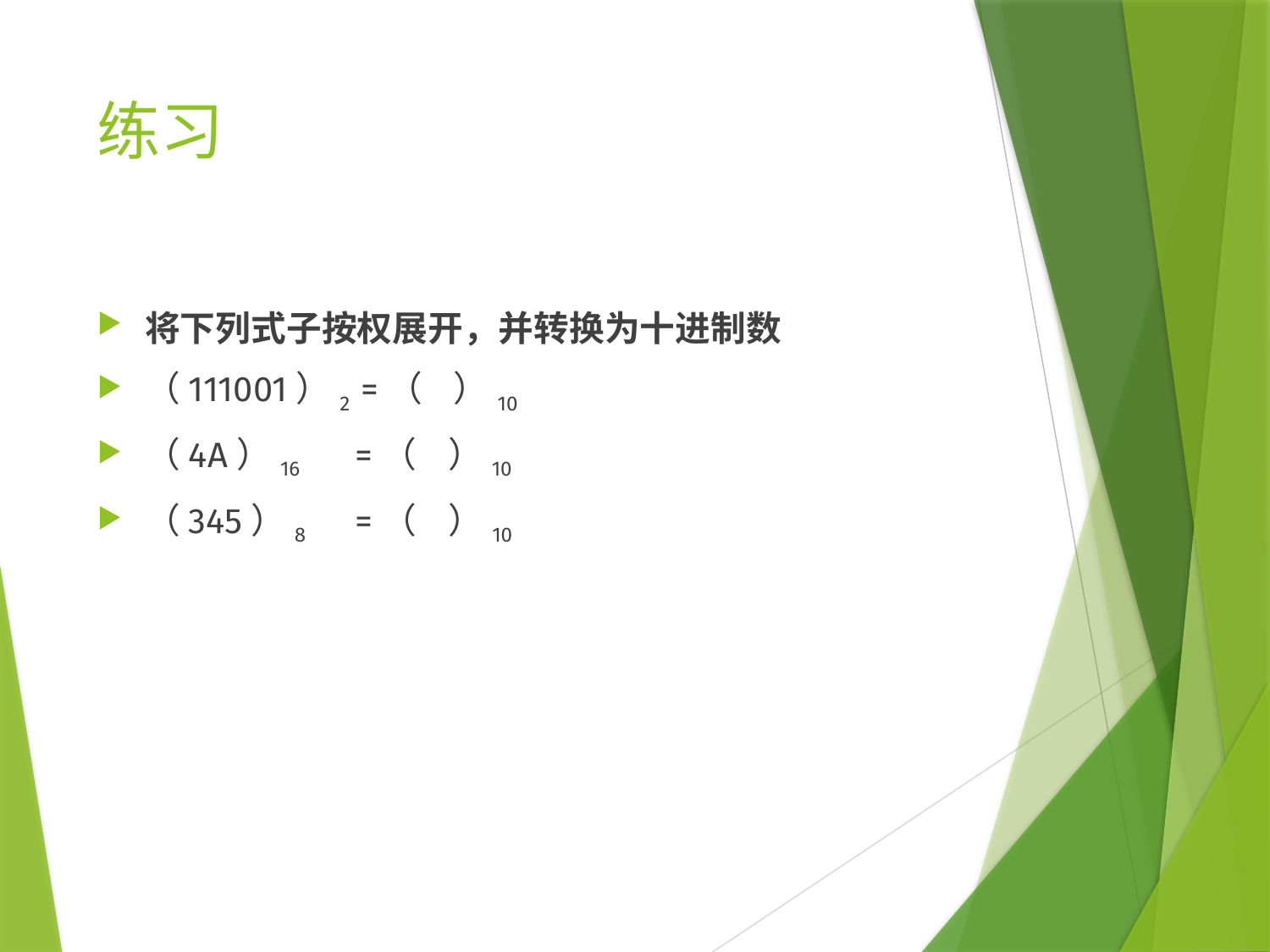

# 练习
将下列式子按权展开，并转换为十进制数
（111001）2  =（    ）10
（4A）16          =（    ）10
（345）8         =（    ）10